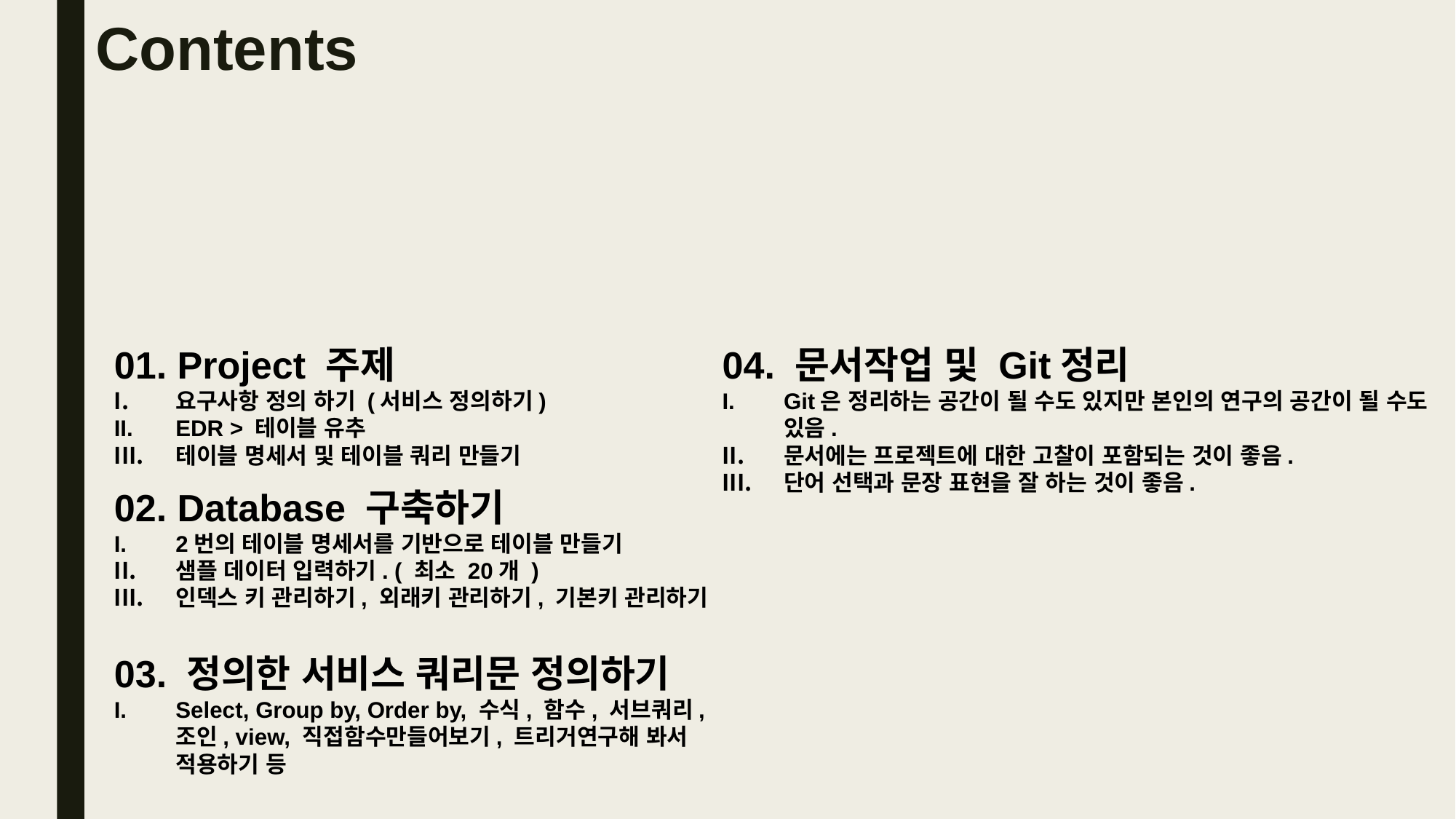

# Contents
01. Project 주제
요구사항 정의 하기 (서비스 정의하기)
EDR > 테이블 유추
테이블 명세서 및 테이블 쿼리 만들기
04. 문서작업 및 Git정리
Git은 정리하는 공간이 될 수도 있지만 본인의 연구의 공간이 될 수도 있음.
문서에는 프로젝트에 대한 고찰이 포함되는 것이 좋음.
단어 선택과 문장 표현을 잘 하는 것이 좋음.
02. Database 구축하기
2번의 테이블 명세서를 기반으로 테이블 만들기
샘플 데이터 입력하기. ( 최소 20개 )
인덱스 키 관리하기, 외래키 관리하기, 기본키 관리하기
03. 정의한 서비스 쿼리문 정의하기
Select, Group by, Order by, 수식, 함수, 서브쿼리, 조인, view, 직접함수만들어보기, 트리거연구해 봐서 적용하기 등